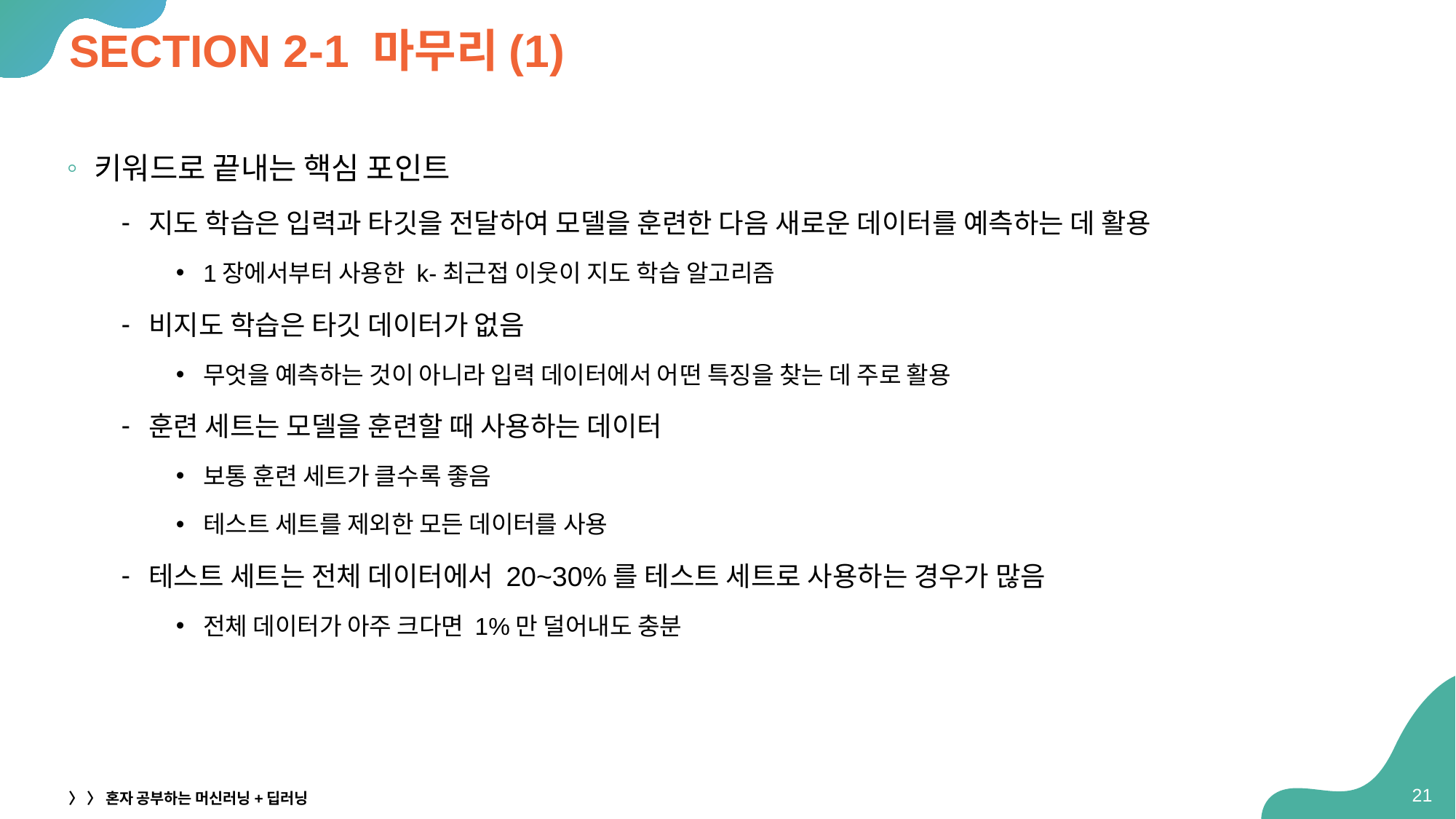

# SECTION 2-1 마무리(1)
키워드로 끝내는 핵심 포인트
지도 학습은 입력과 타깃을 전달하여 모델을 훈련한 다음 새로운 데이터를 예측하는 데 활용
1장에서부터 사용한 k-최근접 이웃이 지도 학습 알고리즘
비지도 학습은 타깃 데이터가 없음
무엇을 예측하는 것이 아니라 입력 데이터에서 어떤 특징을 찾는 데 주로 활용
훈련 세트는 모델을 훈련할 때 사용하는 데이터
보통 훈련 세트가 클수록 좋음
테스트 세트를 제외한 모든 데이터를 사용
테스트 세트는 전체 데이터에서 20~30%를 테스트 세트로 사용하는 경우가 많음
전체 데이터가 아주 크다면 1%만 덜어내도 충분
21
〉 〉 혼자 공부하는 머신러닝+딥러닝